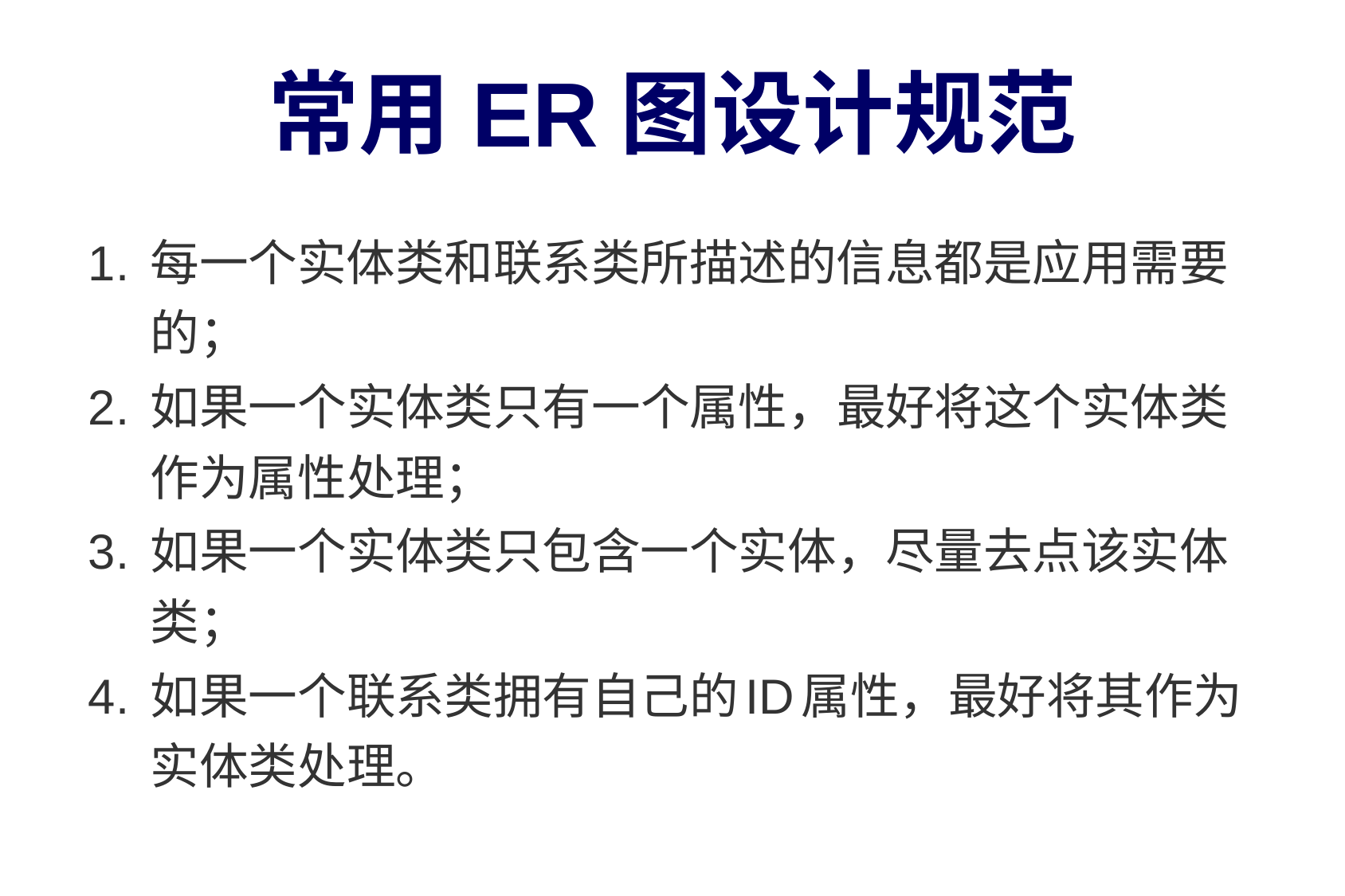

# 常用ER图设计规范
每一个实体类和联系类所描述的信息都是应用需要的；
如果一个实体类只有一个属性，最好将这个实体类作为属性处理；
如果一个实体类只包含一个实体，尽量去点该实体类；
如果一个联系类拥有自己的ID属性，最好将其作为实体类处理。